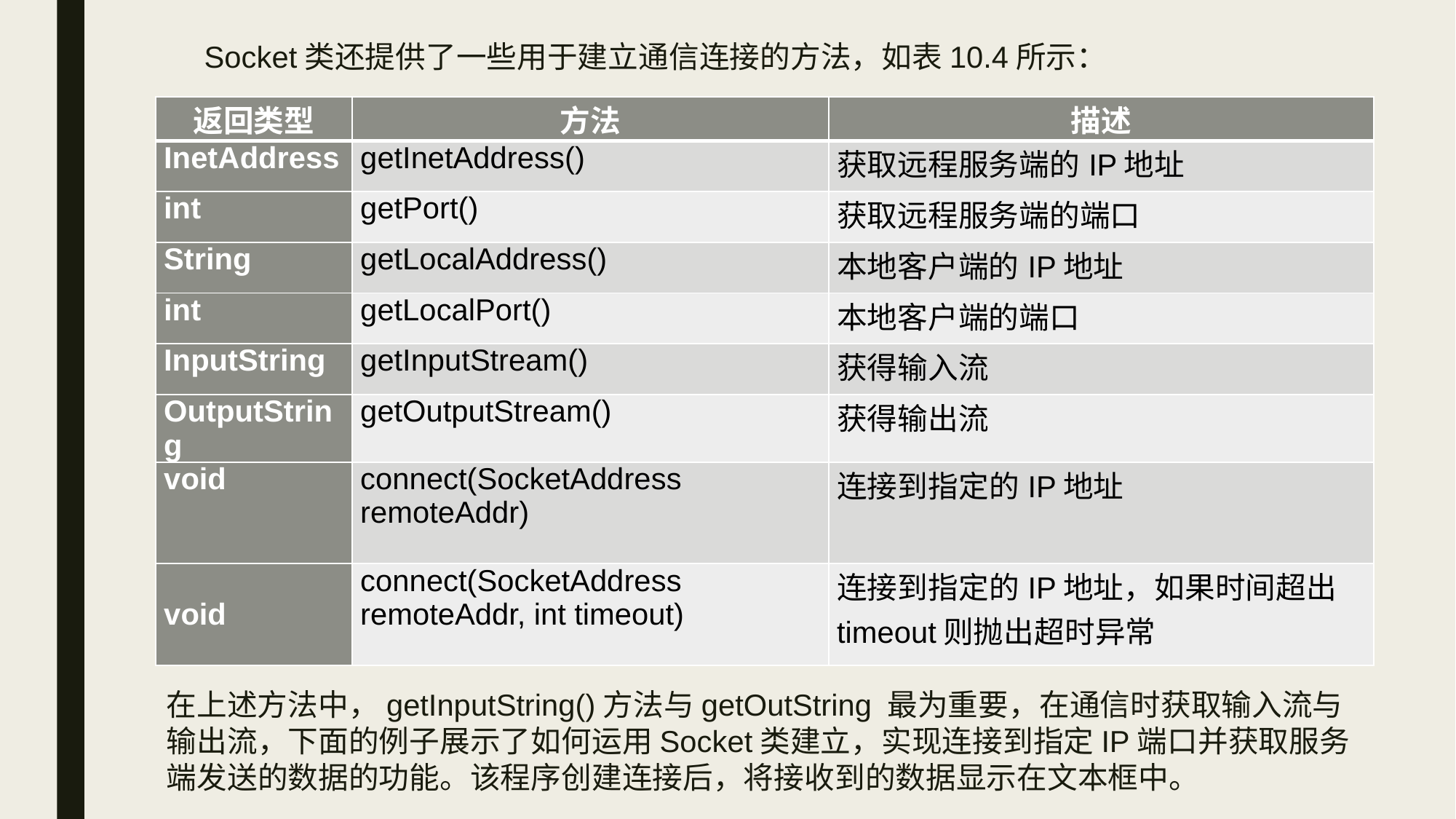

Socket类还提供了一些用于建立通信连接的方法，如表10.4所示：
| 返回类型 | 方法 | 描述 |
| --- | --- | --- |
| InetAddress | getInetAddress() | 获取远程服务端的IP地址 |
| int | getPort() | 获取远程服务端的端口 |
| String | getLocalAddress() | 本地客户端的IP地址 |
| int | getLocalPort() | 本地客户端的端口 |
| InputString | getInputStream() | 获得输入流 |
| OutputString | getOutputStream() | 获得输出流 |
| void | connect(SocketAddress remoteAddr) | 连接到指定的IP地址 |
| void | connect(SocketAddress remoteAddr, int timeout) | 连接到指定的IP地址，如果时间超出timeout则抛出超时异常 |
在上述方法中，getInputString()方法与getOutString 最为重要，在通信时获取输入流与输出流，下面的例子展示了如何运用Socket类建立，实现连接到指定IP端口并获取服务端发送的数据的功能。该程序创建连接后，将接收到的数据显示在文本框中。